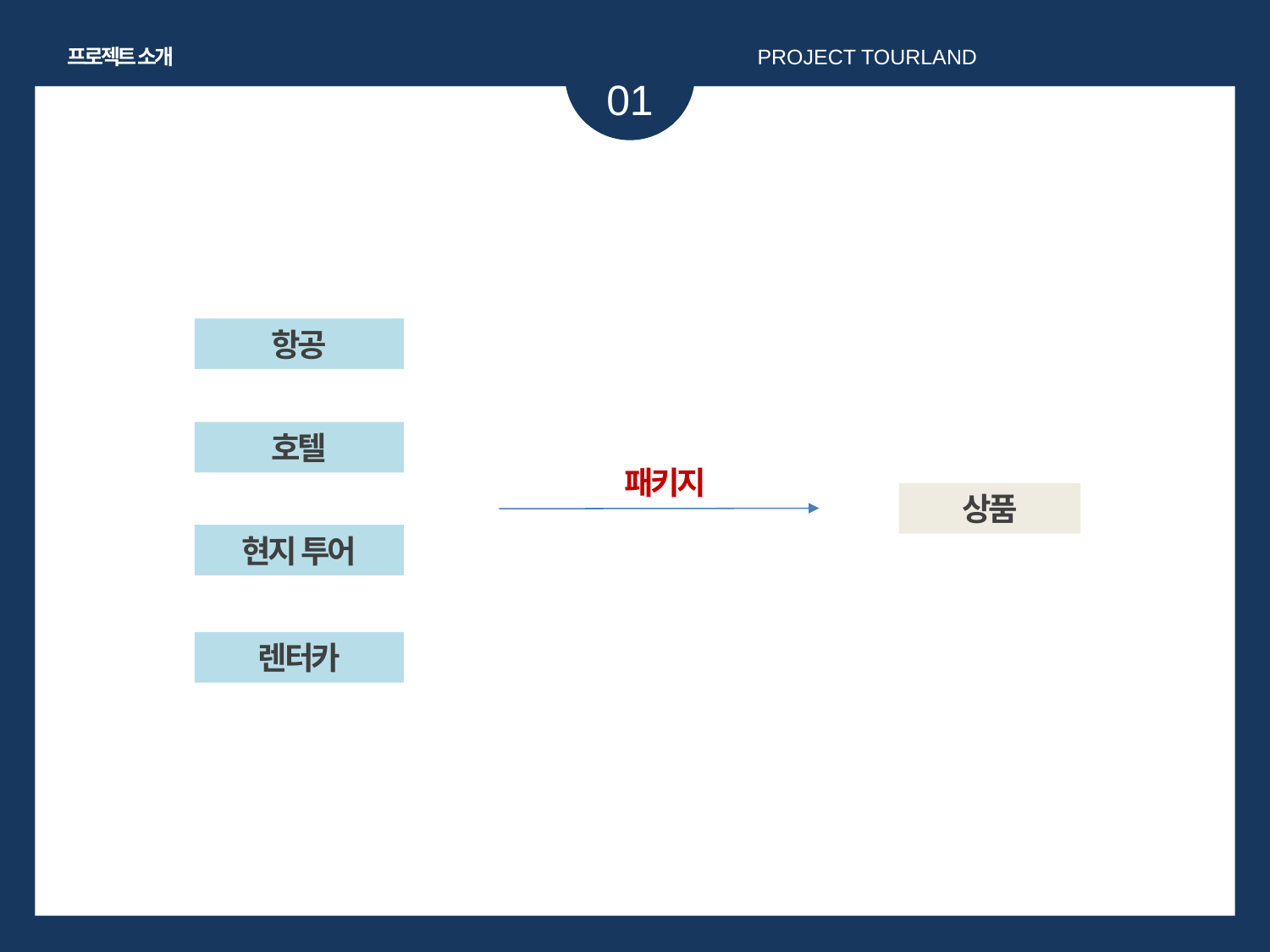

프로젝트 소개
PROJECT TOURLAND
01

항공
호텔
패키지
상품
현지 투어
렌터카
소제
소제목